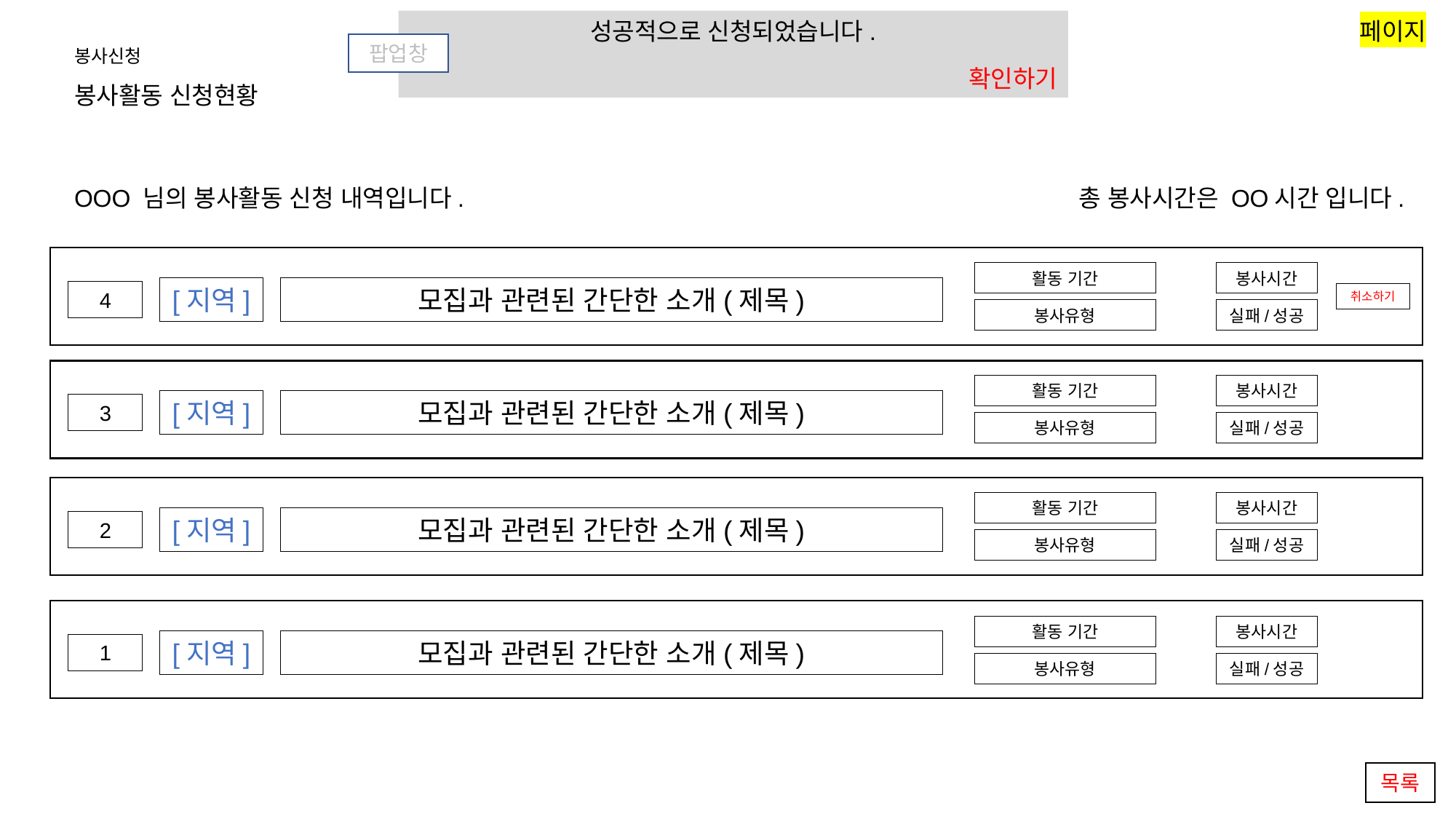

성공적으로 신청되었습니다.

확인하기
페이지
팝업창
봉사신청
봉사활동 신청현황
OOO 님의 봉사활동 신청 내역입니다.
총 봉사시간은 OO시간 입니다.

활동 기간
봉사시간
[지역]
모집과 관련된 간단한 소개(제목)
4
취소하기
봉사유형
실패/성공

[지역]
모집과 관련된 간단한 소개(제목)
3
활동 기간
봉사시간
봉사유형
실패/성공

[지역]
모집과 관련된 간단한 소개(제목)
2
활동 기간
봉사시간
봉사유형
실패/성공

[지역]
모집과 관련된 간단한 소개(제목)
1
활동 기간
봉사시간
봉사유형
실패/성공
목록